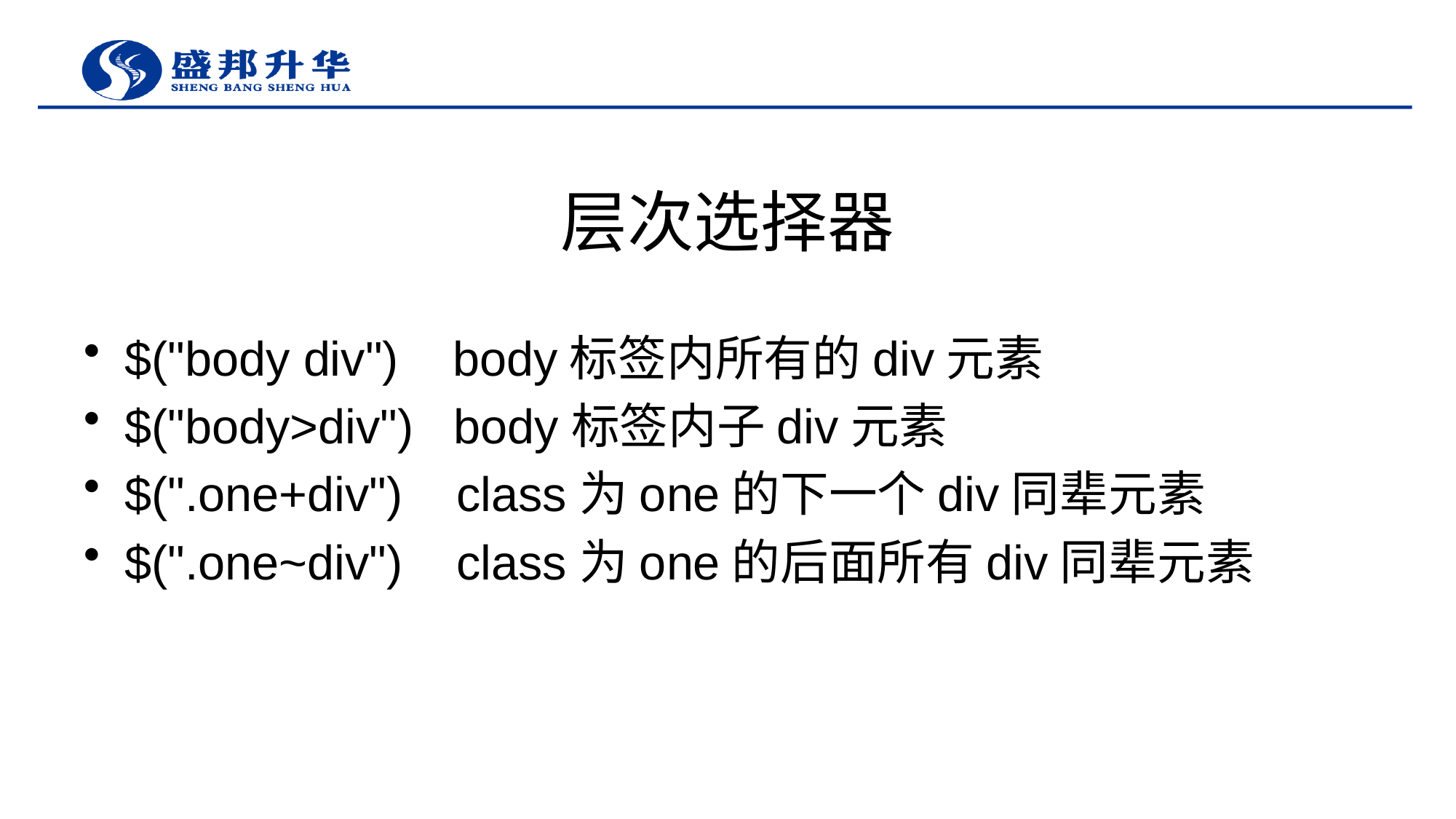

# 层次选择器
$("body div")    body标签内所有的div元素
$("body>div")   body标签内子div元素
$(".one+div")    class为one的下一个div同辈元素
$(".one~div")    class为one的后面所有div同辈元素